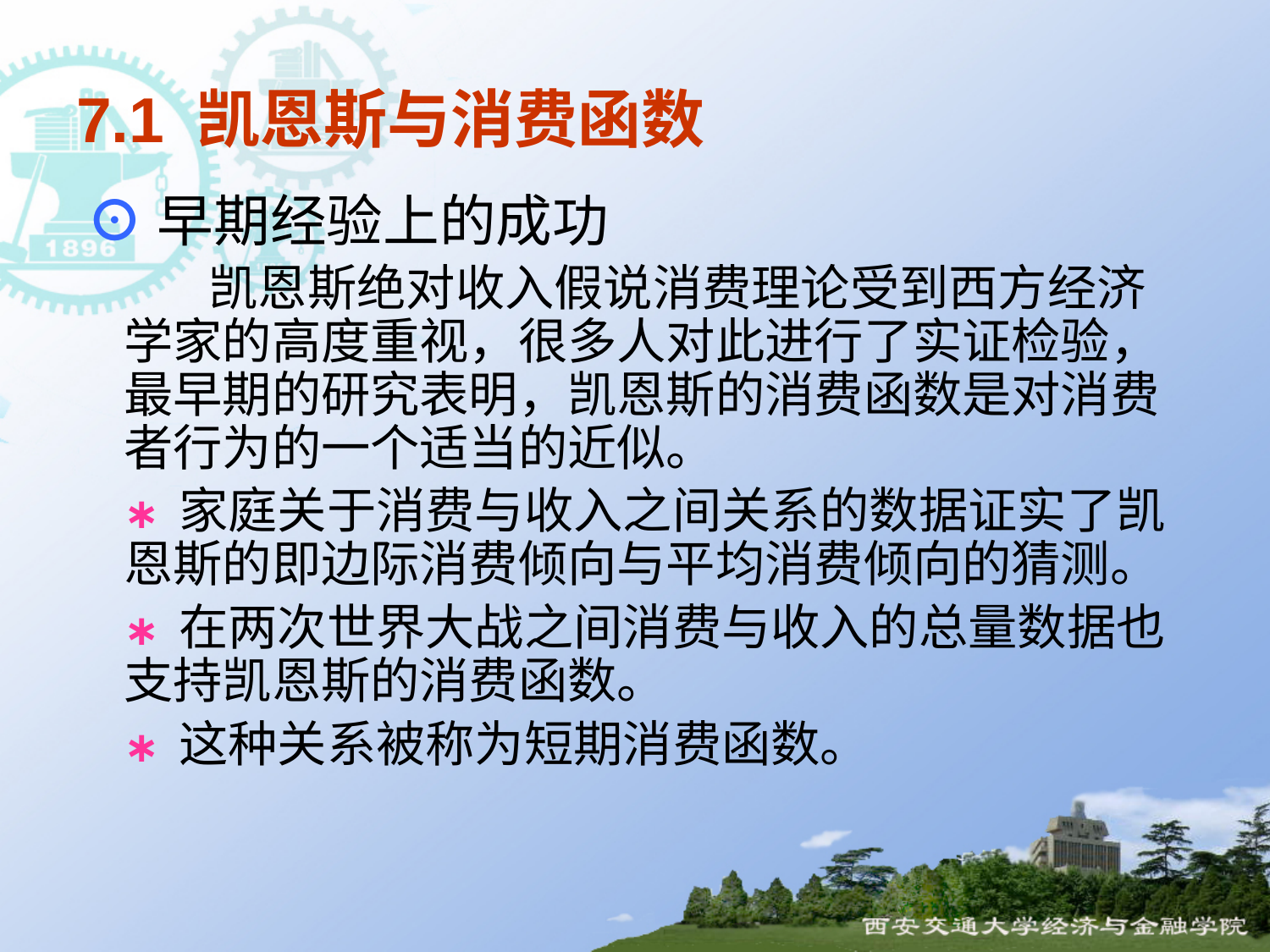

# 7.1 凯恩斯与消费函数
 ⊙早期经验上的成功
           凯恩斯绝对收入假说消费理论受到西方经济学家的高度重视，很多人对此进行了实证检验，最早期的研究表明，凯恩斯的消费函数是对消费者行为的一个适当的近似。
     ∗ 家庭关于消费与收入之间关系的数据证实了凯恩斯的即边际消费倾向与平均消费倾向的猜测。
     ∗ 在两次世界大战之间消费与收入的总量数据也支持凯恩斯的消费函数。
     ∗ 这种关系被称为短期消费函数。